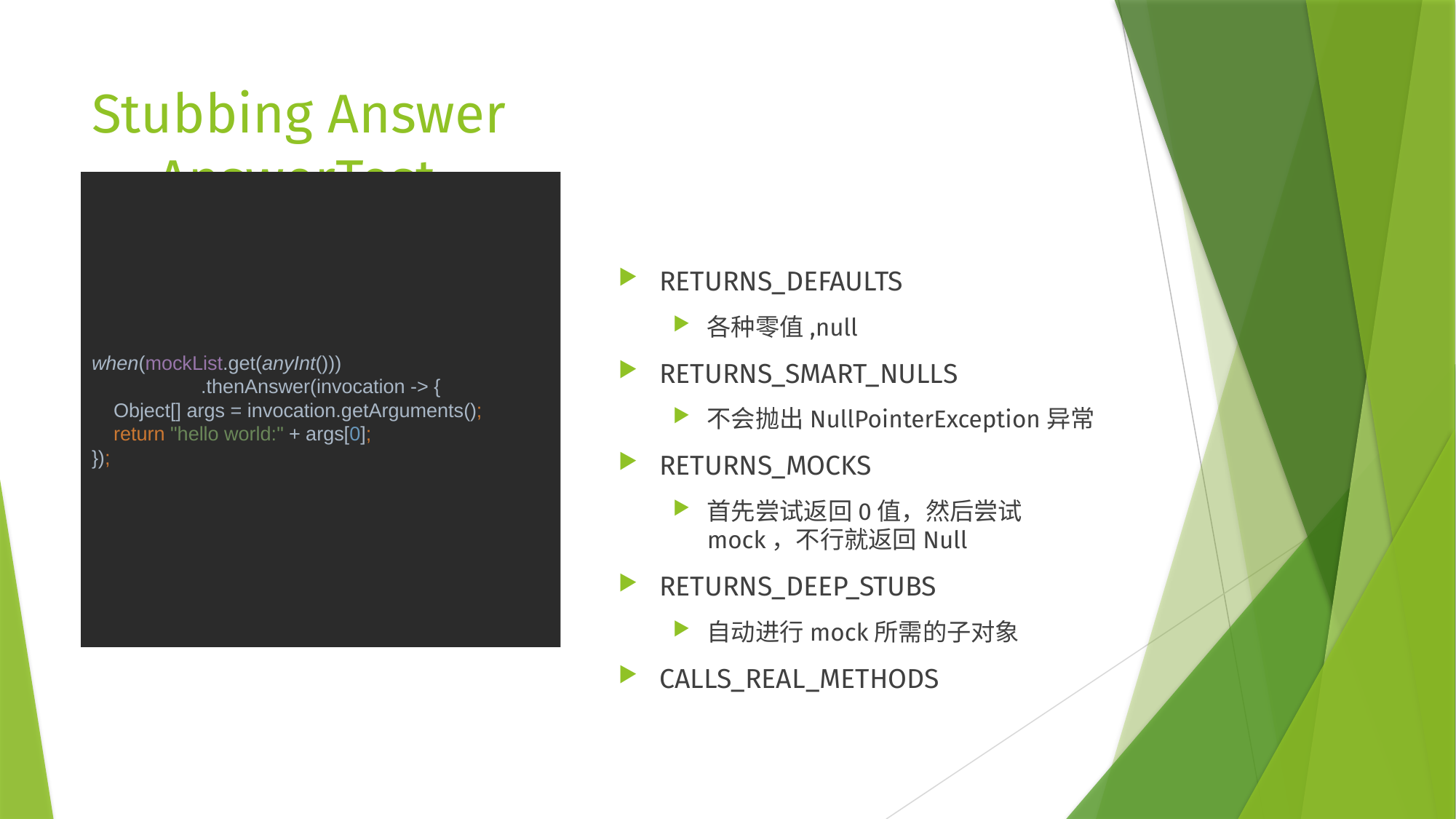

# Stubbing Answer ---AnswerTest
RETURNS_DEFAULTS
各种零值,null
RETURNS_SMART_NULLS
不会抛出NullPointerException异常
RETURNS_MOCKS
首先尝试返回0值，然后尝试mock，不行就返回Null
RETURNS_DEEP_STUBS
自动进行mock所需的子对象
CALLS_REAL_METHODS

when(mockList.get(anyInt()))
	.thenAnswer(invocation -> {
    Object[] args = invocation.getArguments();
    return "hello world:" + args[0];
});